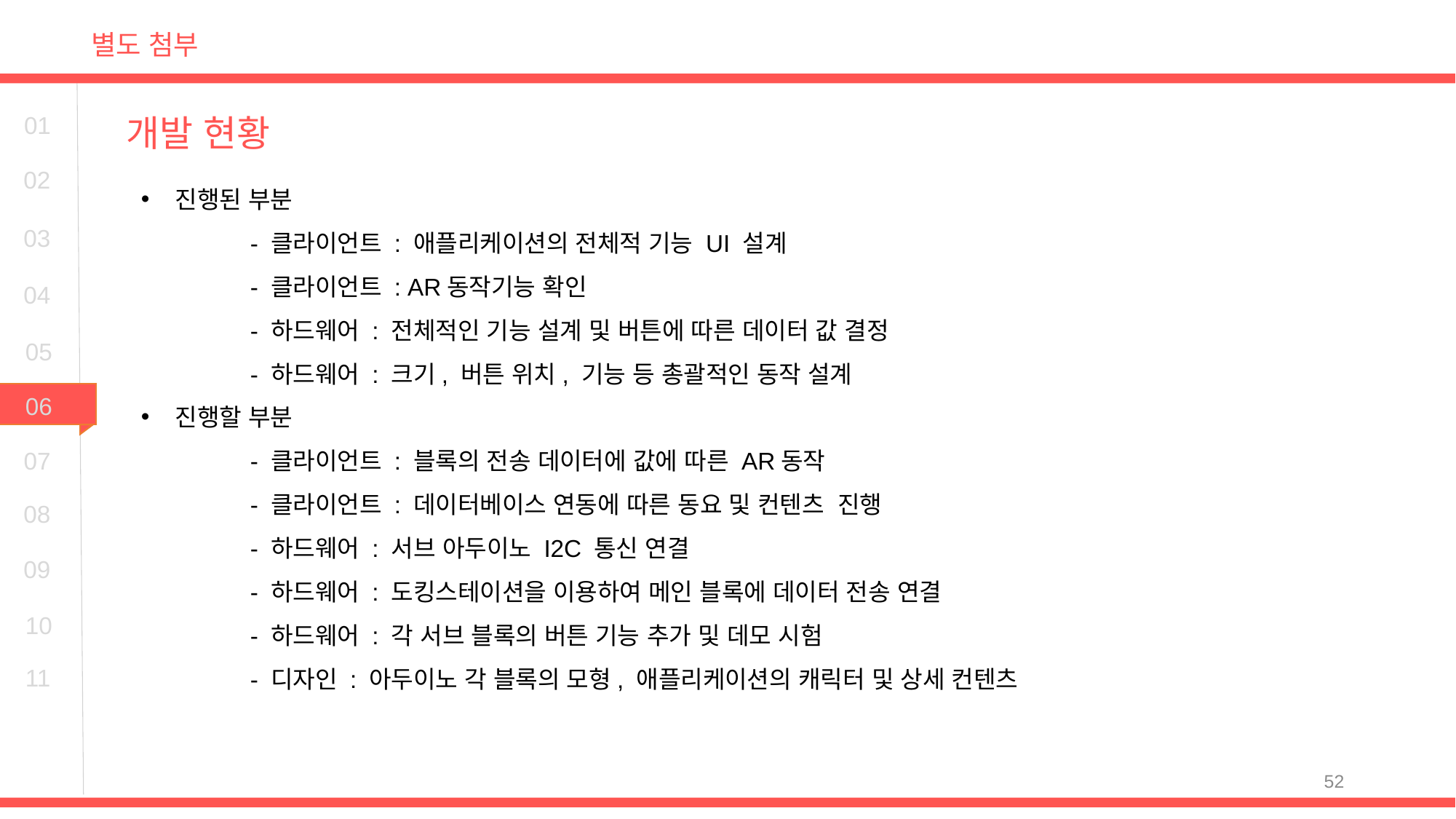

별도 첨부

01
개발 현황
02
진행된 부분
	- 클라이언트 : 애플리케이션의 전체적 기능 UI 설계
	- 클라이언트 : AR동작기능 확인
	- 하드웨어 : 전체적인 기능 설계 및 버튼에 따른 데이터 값 결정
	- 하드웨어 : 크기, 버튼 위치, 기능 등 총괄적인 동작 설계
진행할 부분
	- 클라이언트 : 블록의 전송 데이터에 값에 따른 AR동작
	- 클라이언트 : 데이터베이스 연동에 따른 동요 및 컨텐츠  진행
	- 하드웨어 : 서브 아두이노 I2C 통신 연결
	- 하드웨어 : 도킹스테이션을 이용하여 메인 블록에 데이터 전송 연결
	- 하드웨어 : 각 서브 블록의 버튼 기능 추가 및 데모 시험
	- 디자인 : 아두이노 각 블록의 모형, 애플리케이션의 캐릭터 및 상세 컨텐츠
03
04
05

06
07
08
09
10
11
52